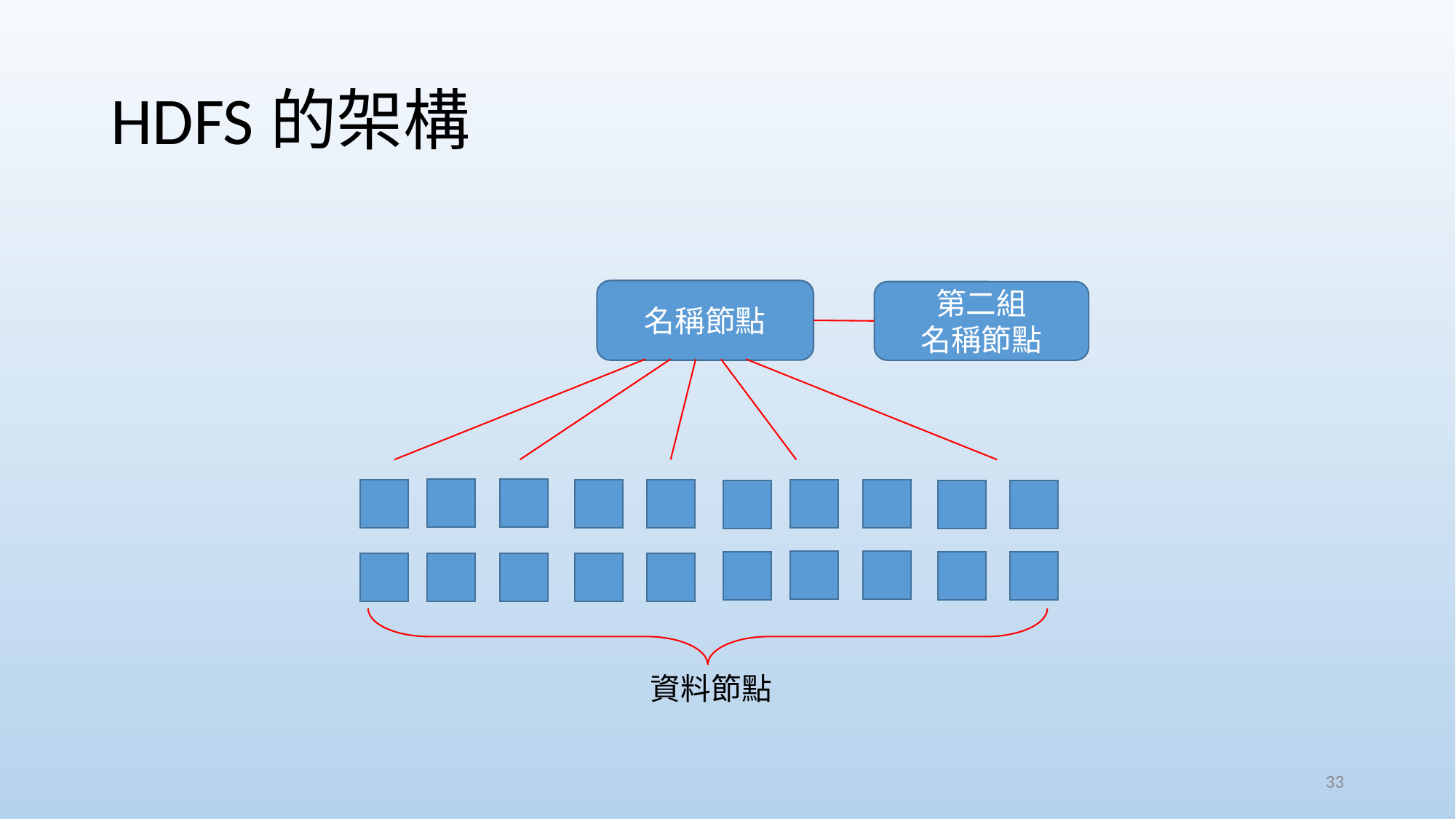

# HDFS的架構
名稱節點
第二組
名稱節點

資料節點
33